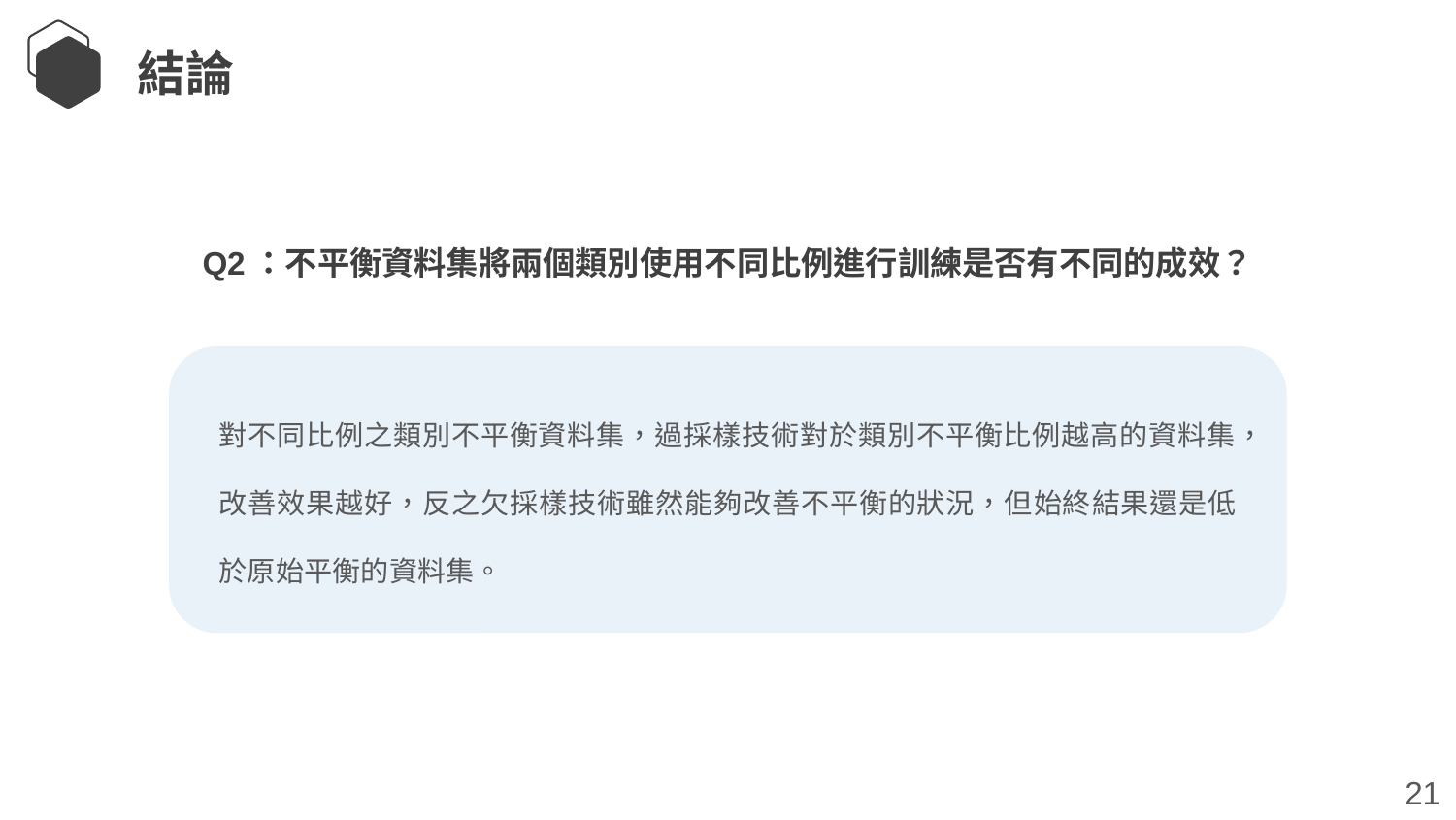

結論
Q2：不平衡資料集將兩個類別使用不同比例進行訓練是否有不同的成效？

對不同比例之類別不平衡資料集，過採樣技術對於類別不平衡比例越高的資料集，改善效果越好，反之欠採樣技術雖然能夠改善不平衡的狀況，但始終結果還是低於原始平衡的資料集。
21